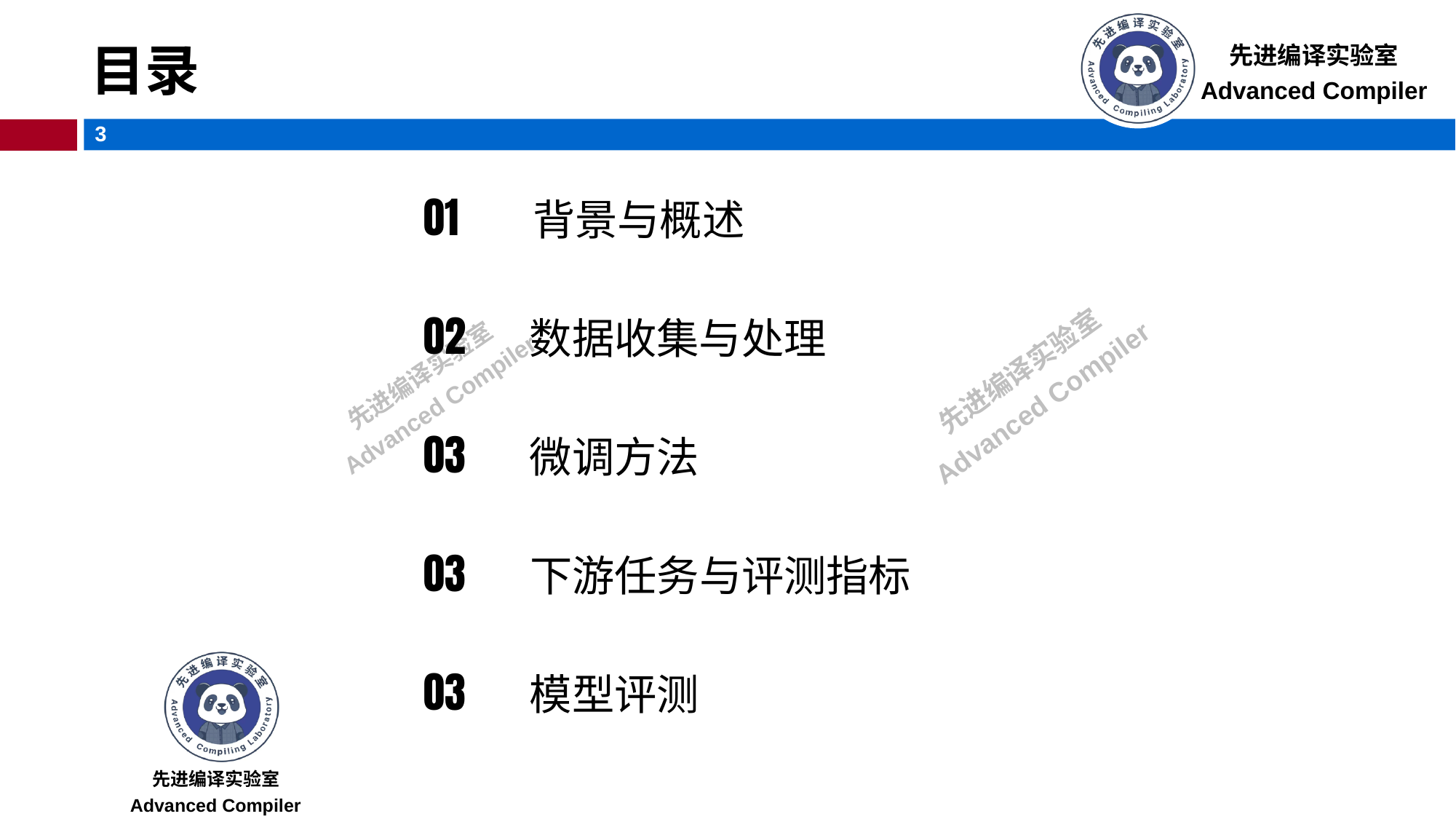

# 目录
01     背景与概述
02    数据收集与处理
03    微调方法
03    下游任务与评测指标
03    模型评测